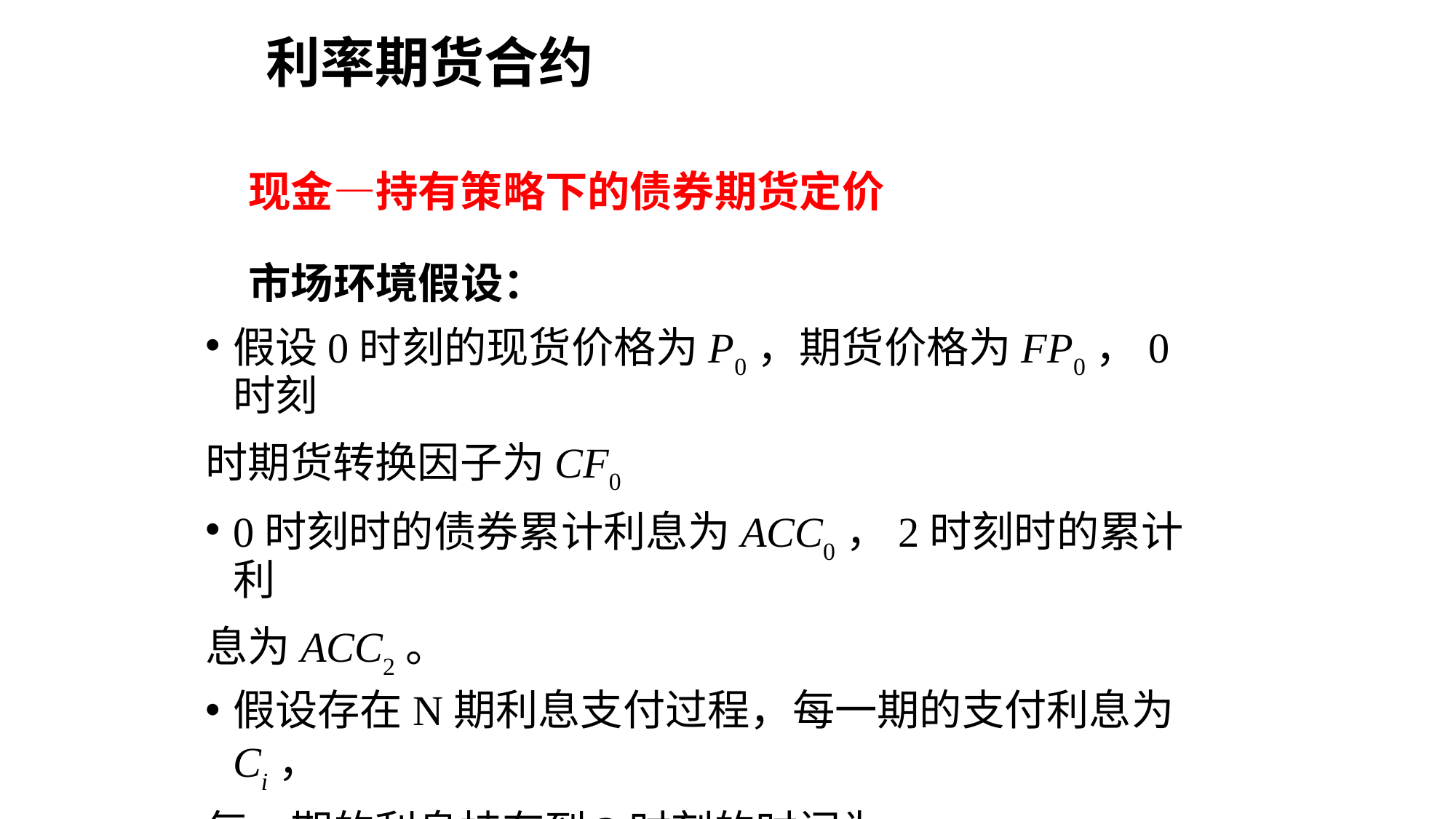

利率期货合约
现金—持有策略下的债券期货定价
# 市场环境假设：
假设0时刻的现货价格为P0，期货价格为FP0，0时刻
时期货转换因子为CF0
0时刻时的债券累计利息为ACC0，2时刻时的累计利
息为ACC2。
假设存在N期利息支付过程，每一期的支付利息为Ci，
每一期的利息持有到2时刻的时间为ti。